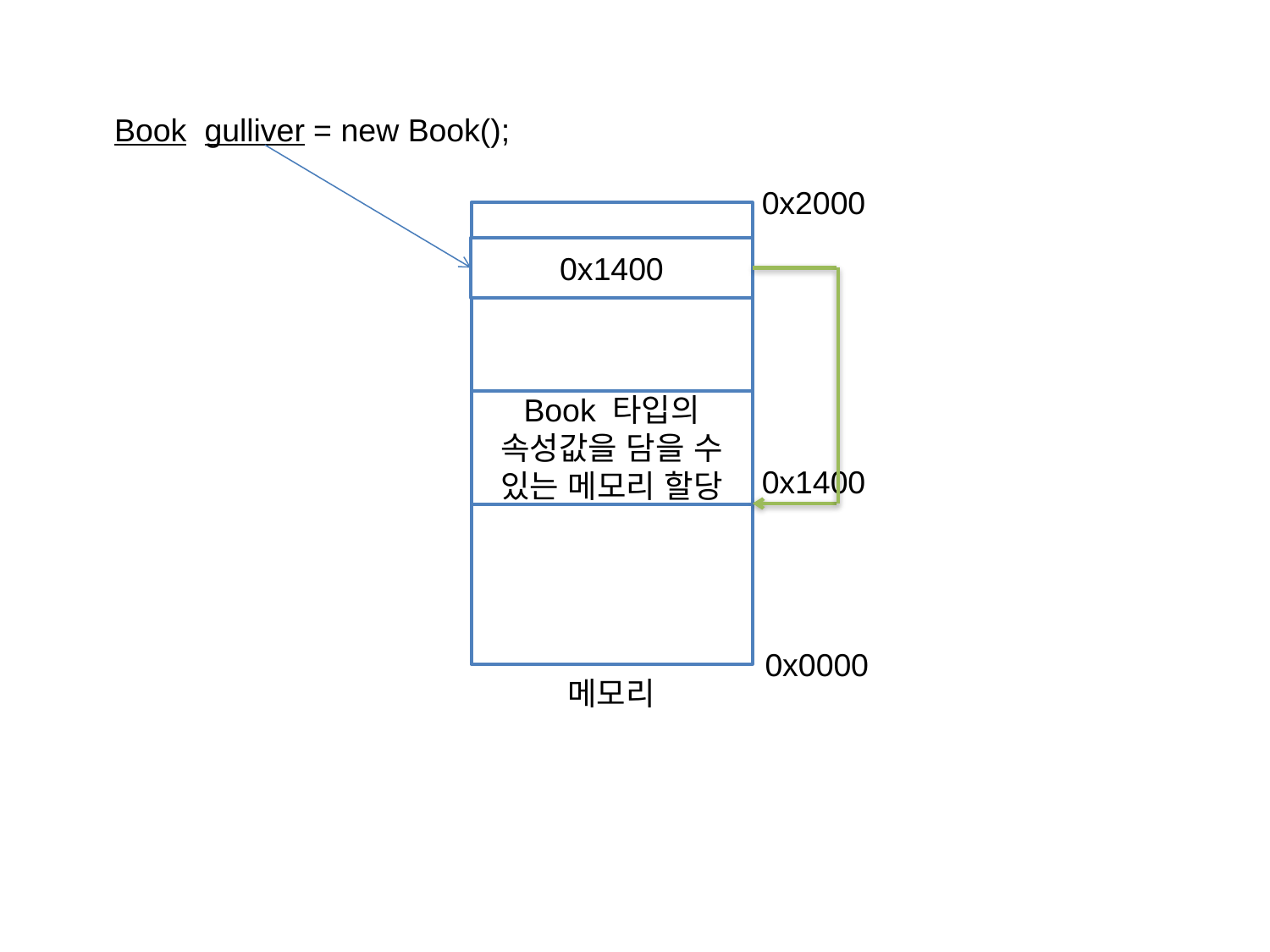

Book  gulliver = new Book();
0x2000

0x1400
Book 타입의 속성값을 담을 수 있는 메모리 할당
0x1400
0x0000
메모리